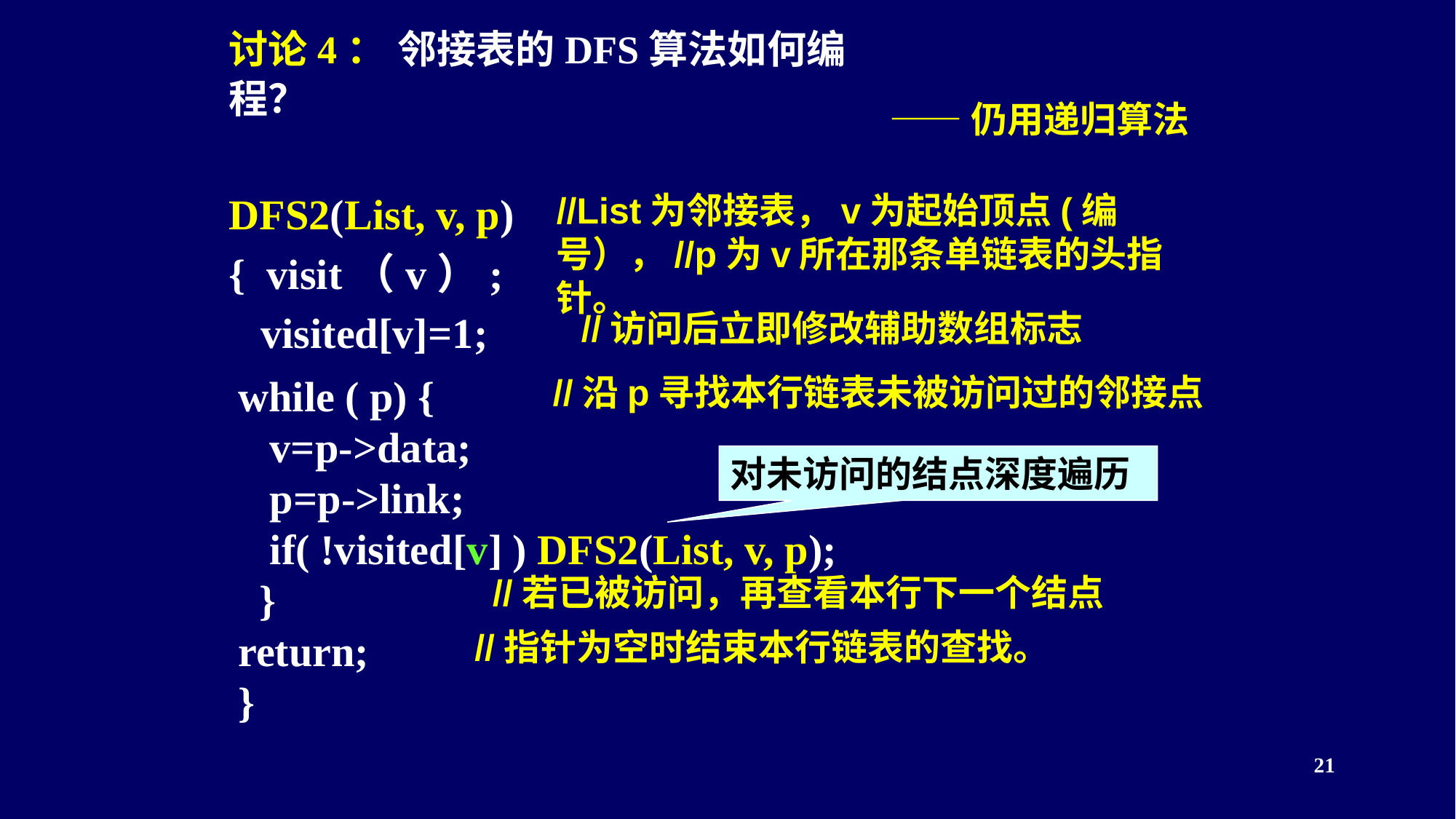

# 讨论4： 邻接表的DFS算法如何编程？
——仍用递归算法
DFS2(List, v, p)
{  visit（v）;
   visited[v]=1;
//List为邻接表，v为起始顶点(编号），//p为v所在那条单链表的头指针。
//访问后立即修改辅助数组标志
while ( p) {
   v=p->data;
   p=p->link;
   if( !visited[v] ) DFS2(List, v, p);
  }
return;
}
//沿p寻找本行链表未被访问过的邻接点
对未访问的结点深度遍历
//若已被访问，再查看本行下一个结点
//指针为空时结束本行链表的查找。
21